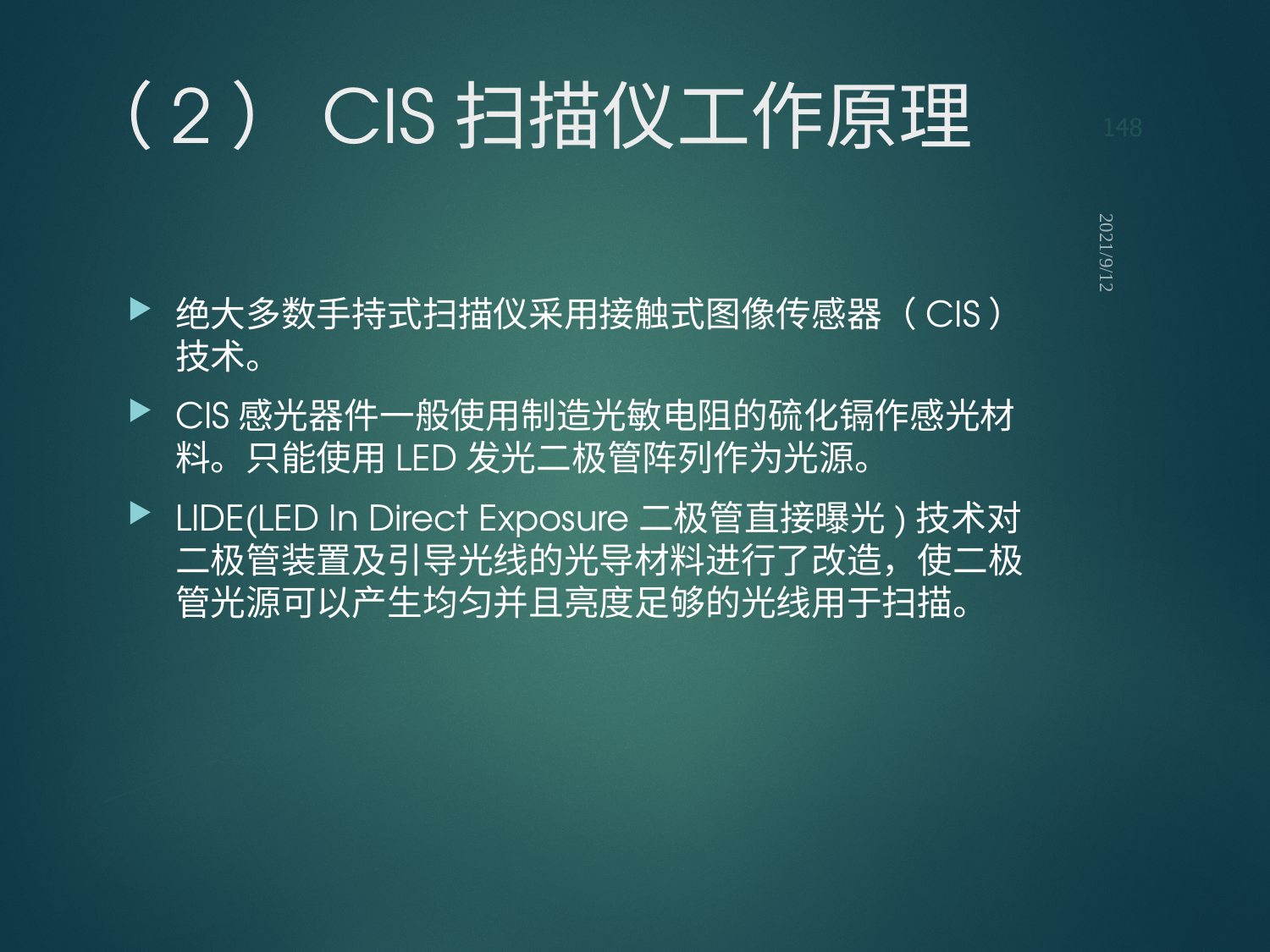

148
# （2）CIS扫描仪工作原理
2021/9/12
绝大多数手持式扫描仪采用接触式图像传感器（CIS）技术。
CIS感光器件一般使用制造光敏电阻的硫化镉作感光材料。只能使用LED发光二极管阵列作为光源。
LIDE(LED In Direct Exposure二极管直接曝光)技术对二极管装置及引导光线的光导材料进行了改造，使二极管光源可以产生均匀并且亮度足够的光线用于扫描。